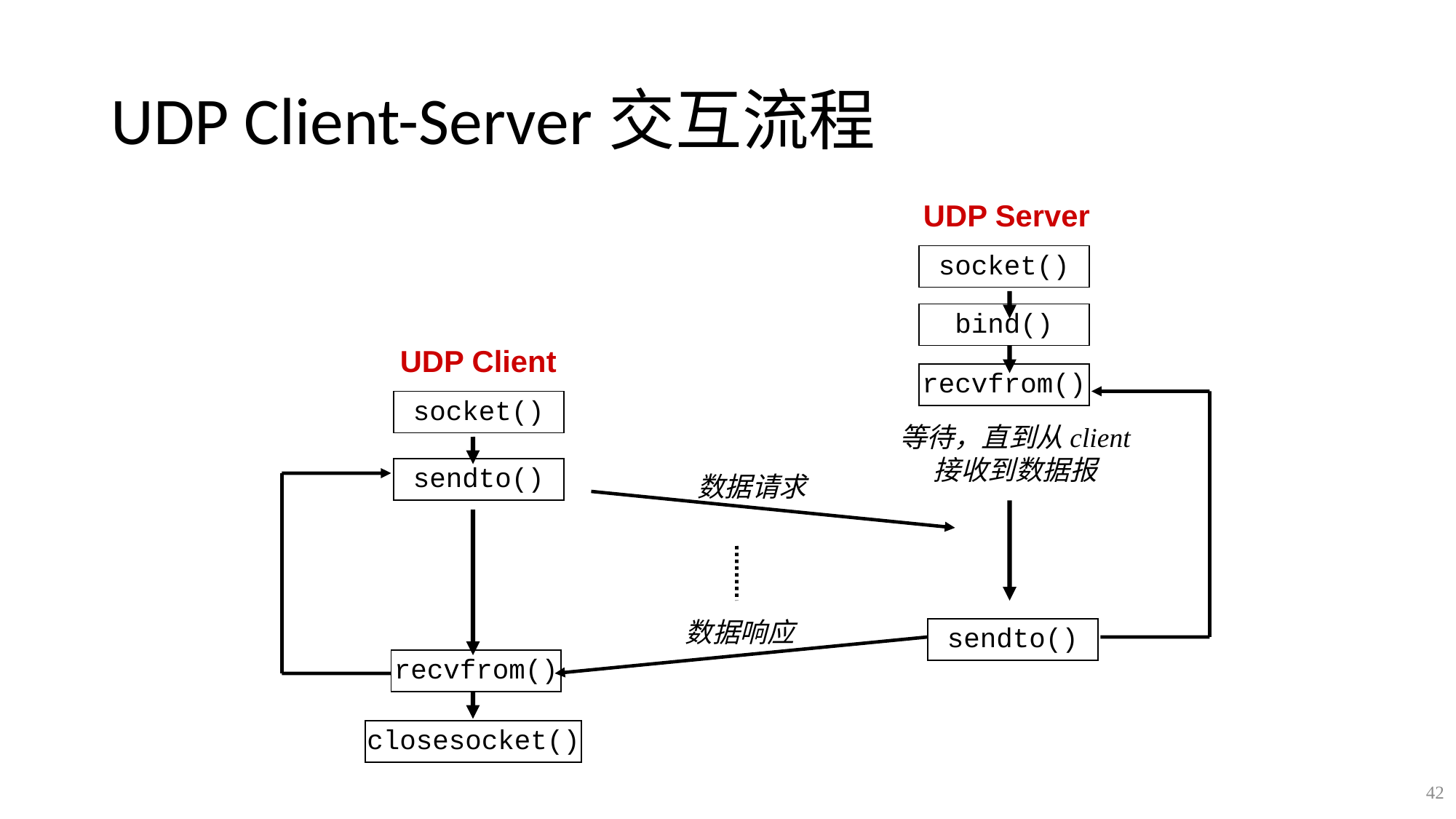

# UDP Client-Server交互流程
UDP Server
socket()

bind()
UDP Client

recvfrom()
socket()

等待，直到从client
接收到数据报

sendto()
数据请求

数据响应
sendto()

recvfrom()

closesocket()
42